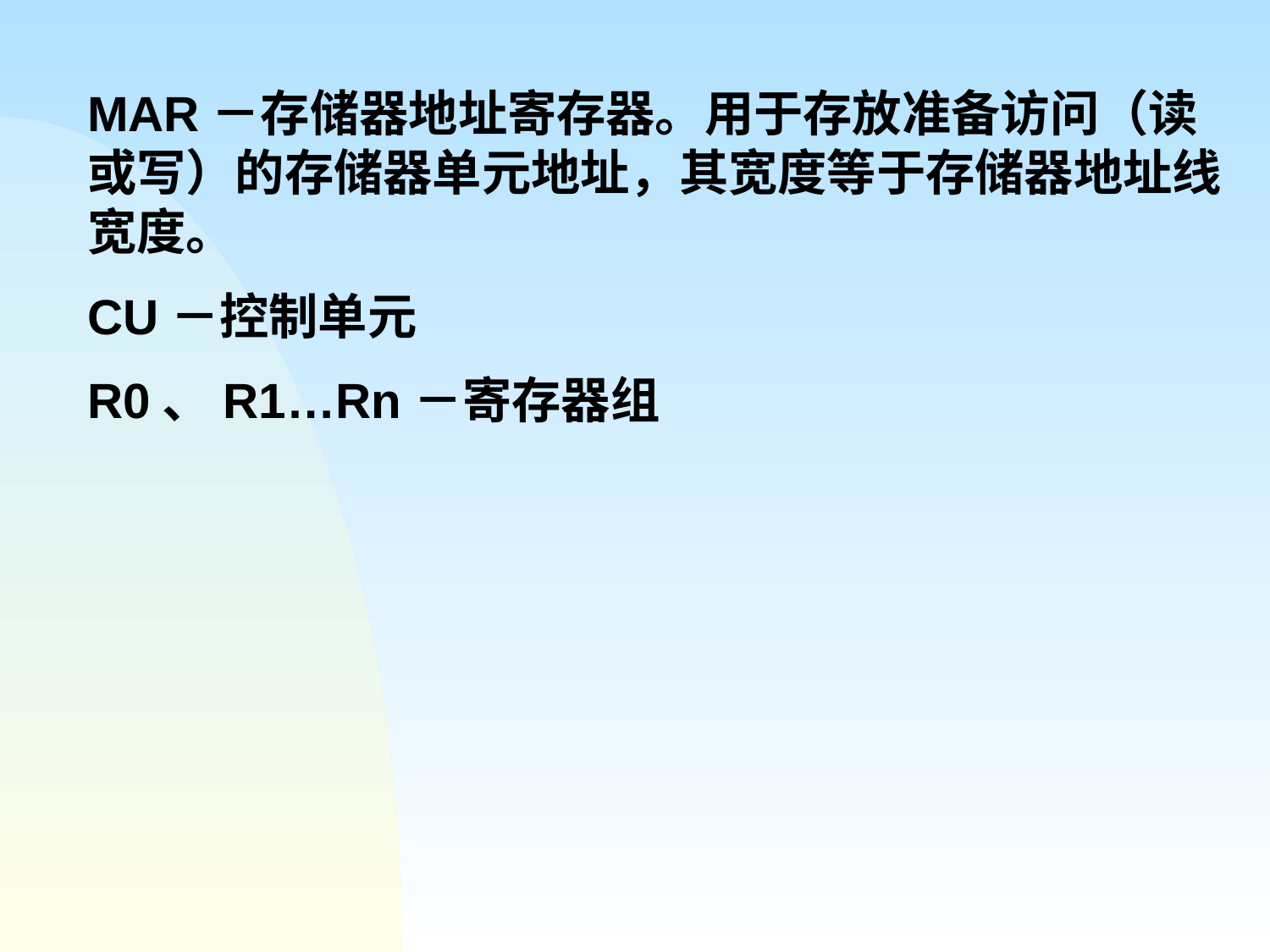

MAR－存储器地址寄存器。用于存放准备访问（读或写）的存储器单元地址，其宽度等于存储器地址线宽度。
CU－控制单元
R0、R1…Rn－寄存器组
10